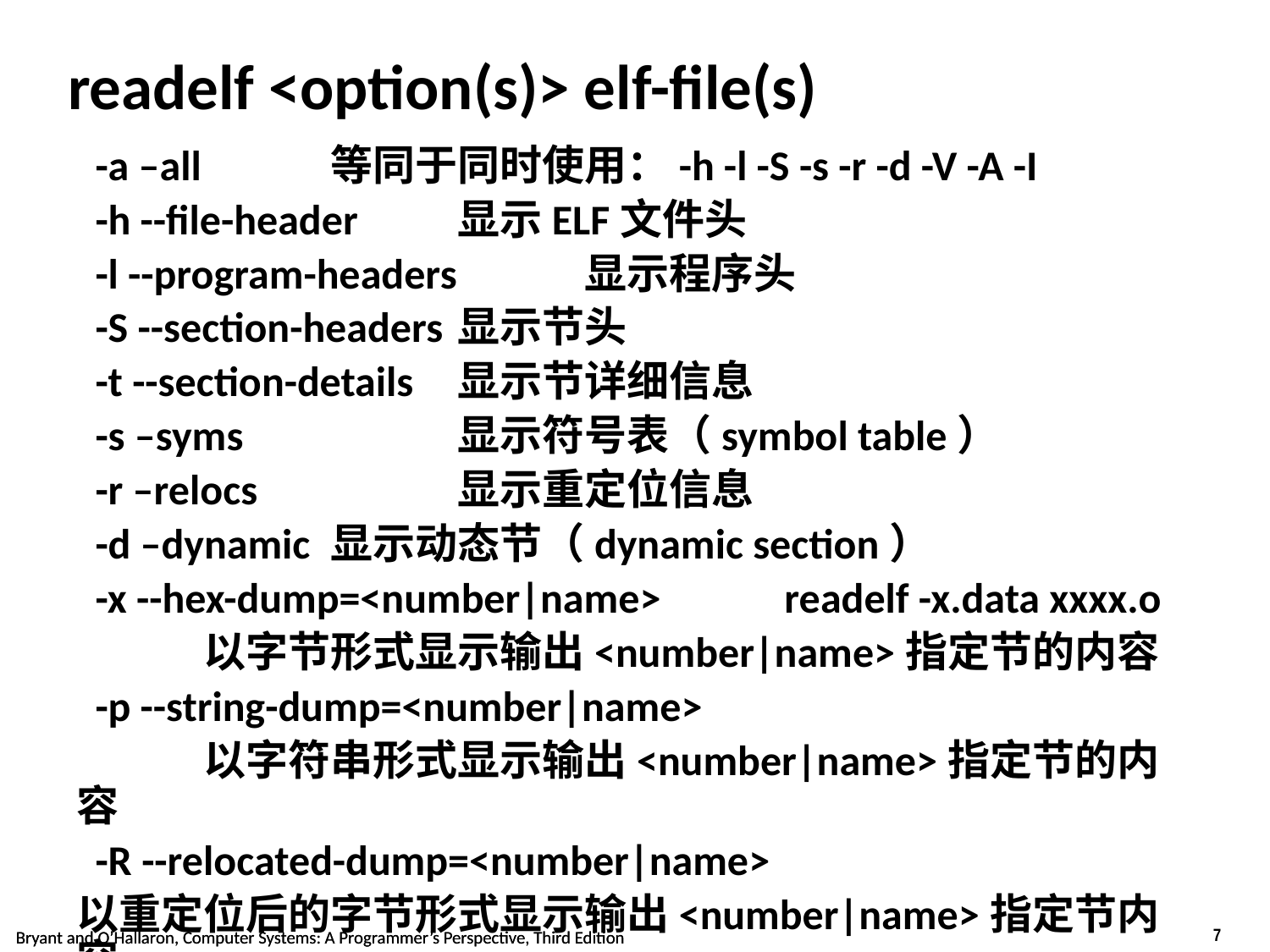

# readelf <option(s)> elf-file(s)
  -a –all		等同于同时使用：-h -l -S -s -r -d -V -A -I
  -h --file-header	显示ELF文件头
  -l --program-headers	显示程序头
  -S --section-headers	显示节头
  -t --section-details	显示节详细信息
  -s –syms		显示符号表（symbol table）
  -r –relocs		显示重定位信息
  -d –dynamic	显示动态节（dynamic section）
  -x --hex-dump=<number|name>             readelf -x.data xxxx.o
	以字节形式显示输出<number|name>指定节的内容
  -p --string-dump=<number|name>
	以字符串形式显示输出<number|name>指定节的内容
  -R --relocated-dump=<number|name>
以重定位后的字节形式显示输出<number|name>指定节内容